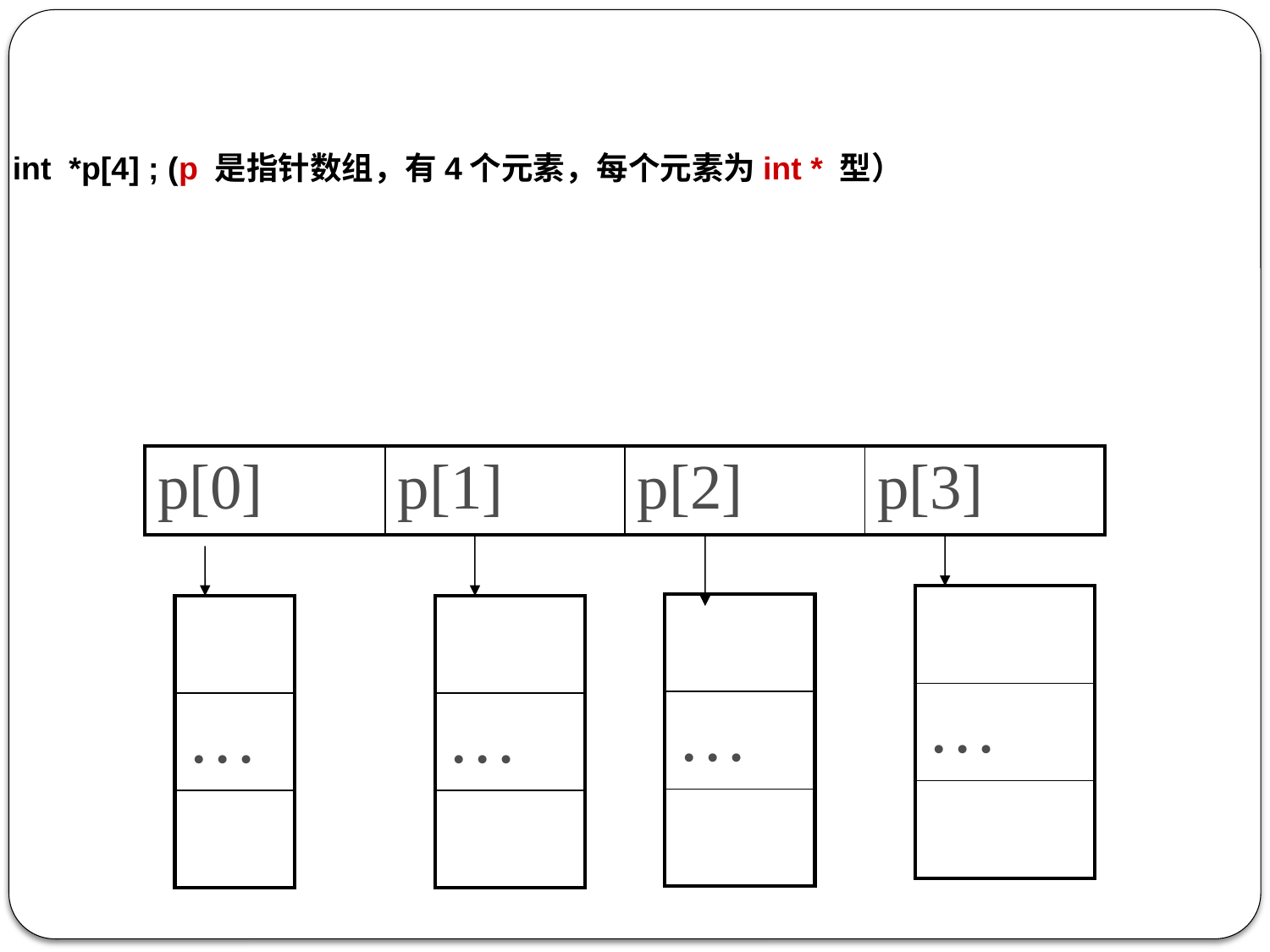

int  *p[4] ; (p 是指针数组，有4个元素，每个元素为int * 型）

| p[0] | p[1] | p[2] | p[3] |
| --- | --- | --- | --- |

|  |
| --- |
| … |
|  |
|  |
| --- |
| … |
|  |
|  |
| --- |
| … |
|  |
|  |
| --- |
| … |
|  |